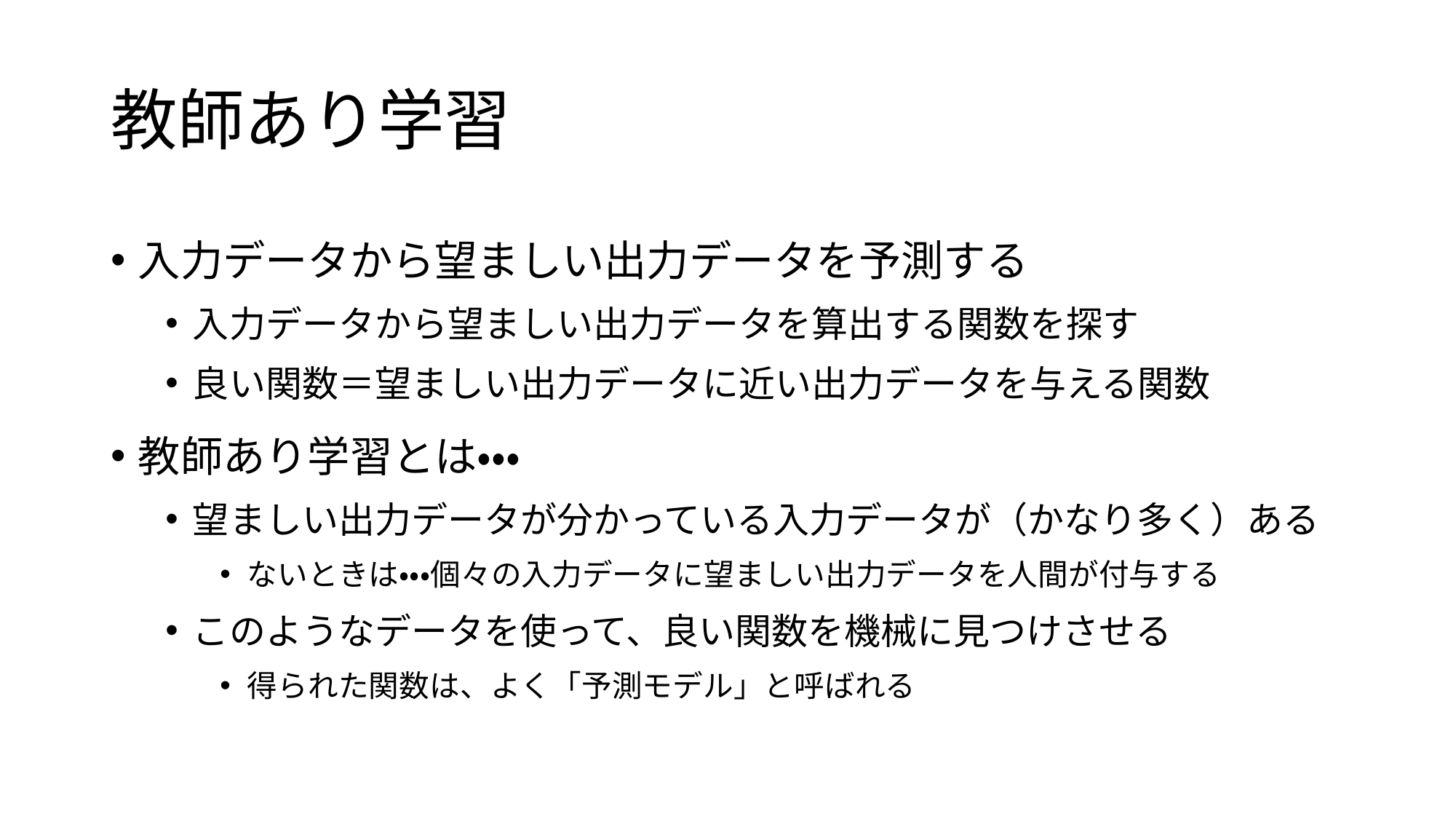

# 教師あり学習
入力データから望ましい出力データを予測する
入力データから望ましい出力データを算出する関数を探す
良い関数＝望ましい出力データに近い出力データを与える関数
教師あり学習とは・・・
望ましい出力データが分かっている入力データが（かなり多く）ある
ないときは・・・個々の入力データに望ましい出力データを人間が付与する
このようなデータを使って、良い関数を機械に見つけさせる
得られた関数は、よく「予測モデル」と呼ばれる